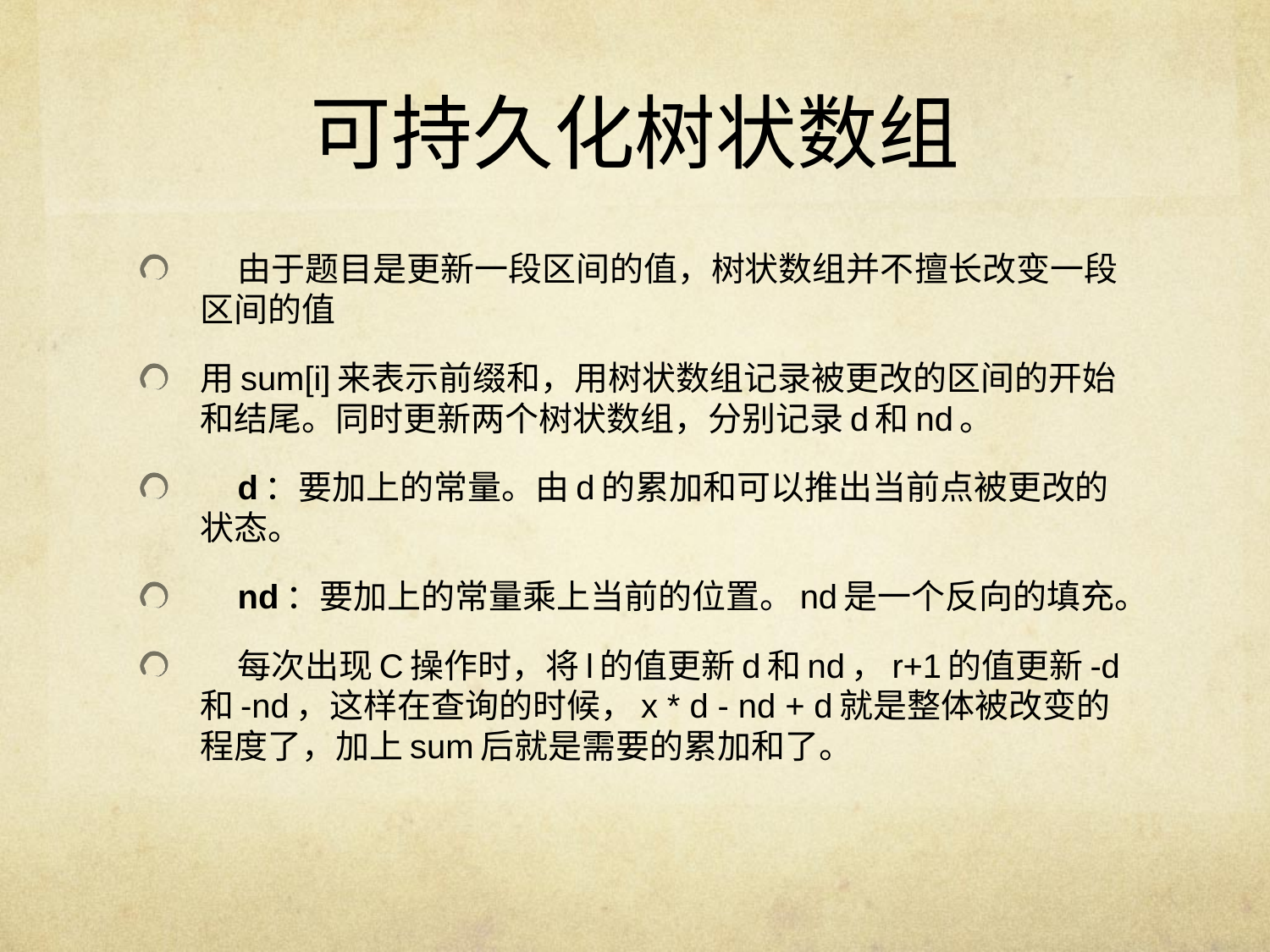

# 可持久化树状数组
    由于题目是更新一段区间的值，树状数组并不擅长改变一段区间的值
用sum[i]来表示前缀和，用树状数组记录被更改的区间的开始和结尾。同时更新两个树状数组，分别记录d和nd。
    d：要加上的常量。由d的累加和可以推出当前点被更改的状态。
    nd：要加上的常量乘上当前的位置。nd是一个反向的填充。
    每次出现C操作时，将l的值更新d和nd，r+1的值更新-d和-nd，这样在查询的时候，x * d - nd + d就是整体被改变的程度了，加上sum后就是需要的累加和了。